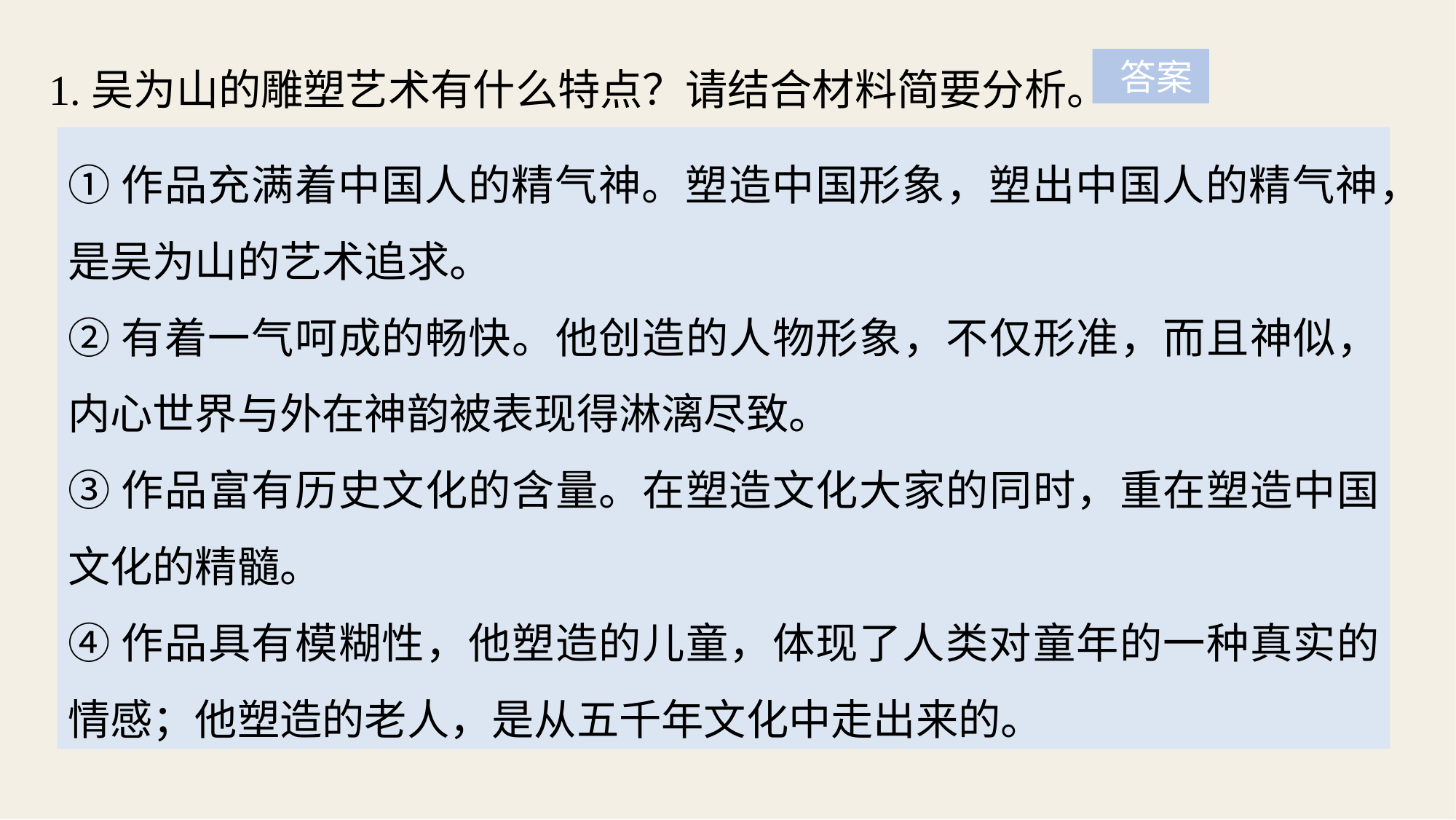

1.吴为山的雕塑艺术有什么特点？请结合材料简要分析。
 答案
①作品充满着中国人的精气神。塑造中国形象，塑出中国人的精气神，是吴为山的艺术追求。
②有着一气呵成的畅快。他创造的人物形象，不仅形准，而且神似，内心世界与外在神韵被表现得淋漓尽致。
③作品富有历史文化的含量。在塑造文化大家的同时，重在塑造中国文化的精髓。
④作品具有模糊性，他塑造的儿童，体现了人类对童年的一种真实的情感；他塑造的老人，是从五千年文化中走出来的。